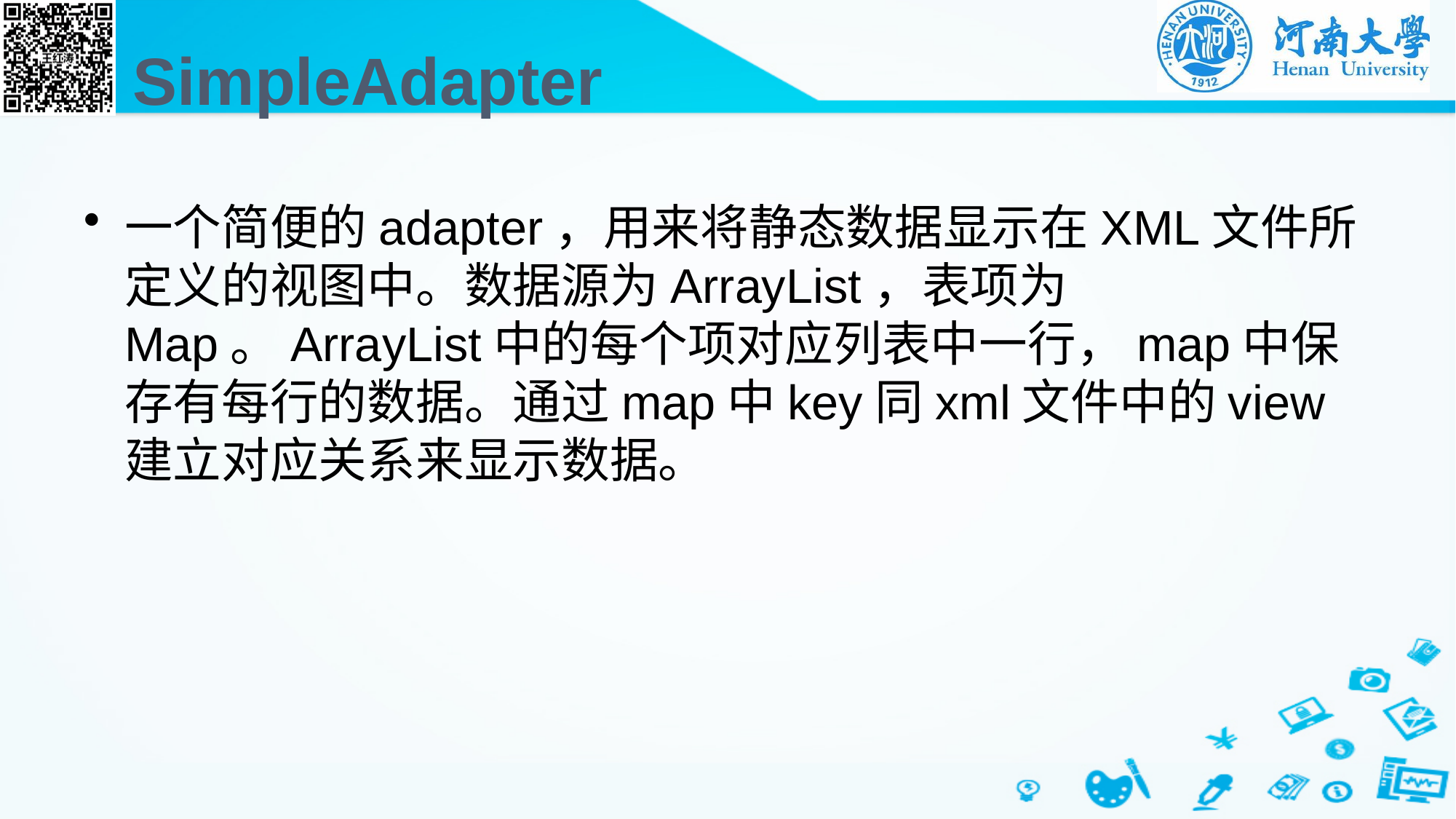

# SimpleAdapter
一个简便的adapter，用来将静态数据显示在XML文件所定义的视图中。数据源为ArrayList，表项为Map。ArrayList中的每个项对应列表中一行，map中保存有每行的数据。通过map中key同xml文件中的view建立对应关系来显示数据。